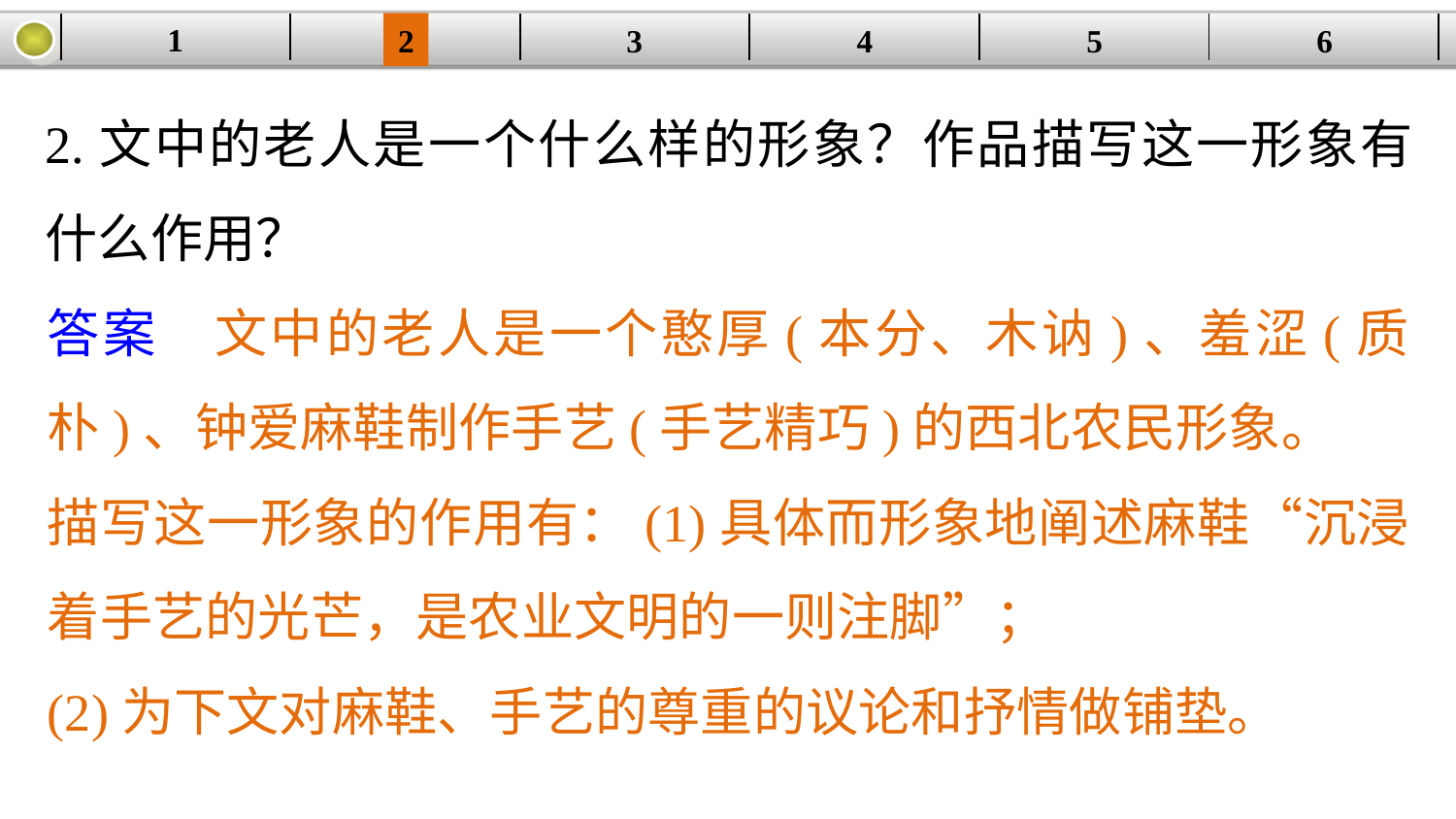

1
2
3
4
|  |  |  |  |  |  |
| --- | --- | --- | --- | --- | --- |
5
6

2.文中的老人是一个什么样的形象？作品描写这一形象有什么作用？
答案　文中的老人是一个憨厚(本分、木讷)、羞涩(质朴)、钟爱麻鞋制作手艺(手艺精巧)的西北农民形象。
描写这一形象的作用有：(1)具体而形象地阐述麻鞋“沉浸着手艺的光芒，是农业文明的一则注脚”；
(2)为下文对麻鞋、手艺的尊重的议论和抒情做铺垫。